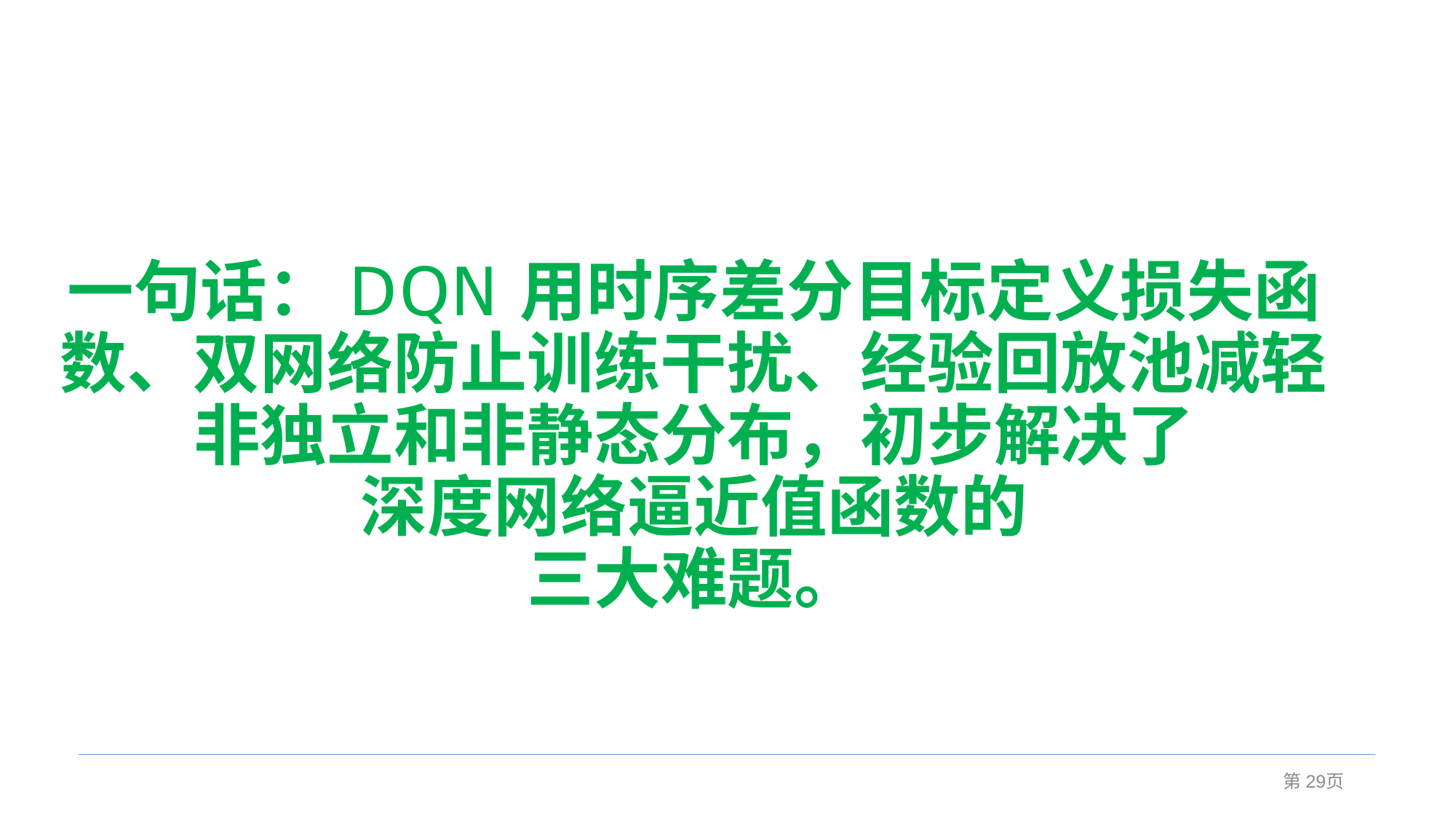

一句话：DQN用时序差分目标定义损失函数、双网络防止训练干扰、经验回放池减轻非独立和非静态分布，初步解决了
深度网络逼近值函数的
三大难题。
第29页